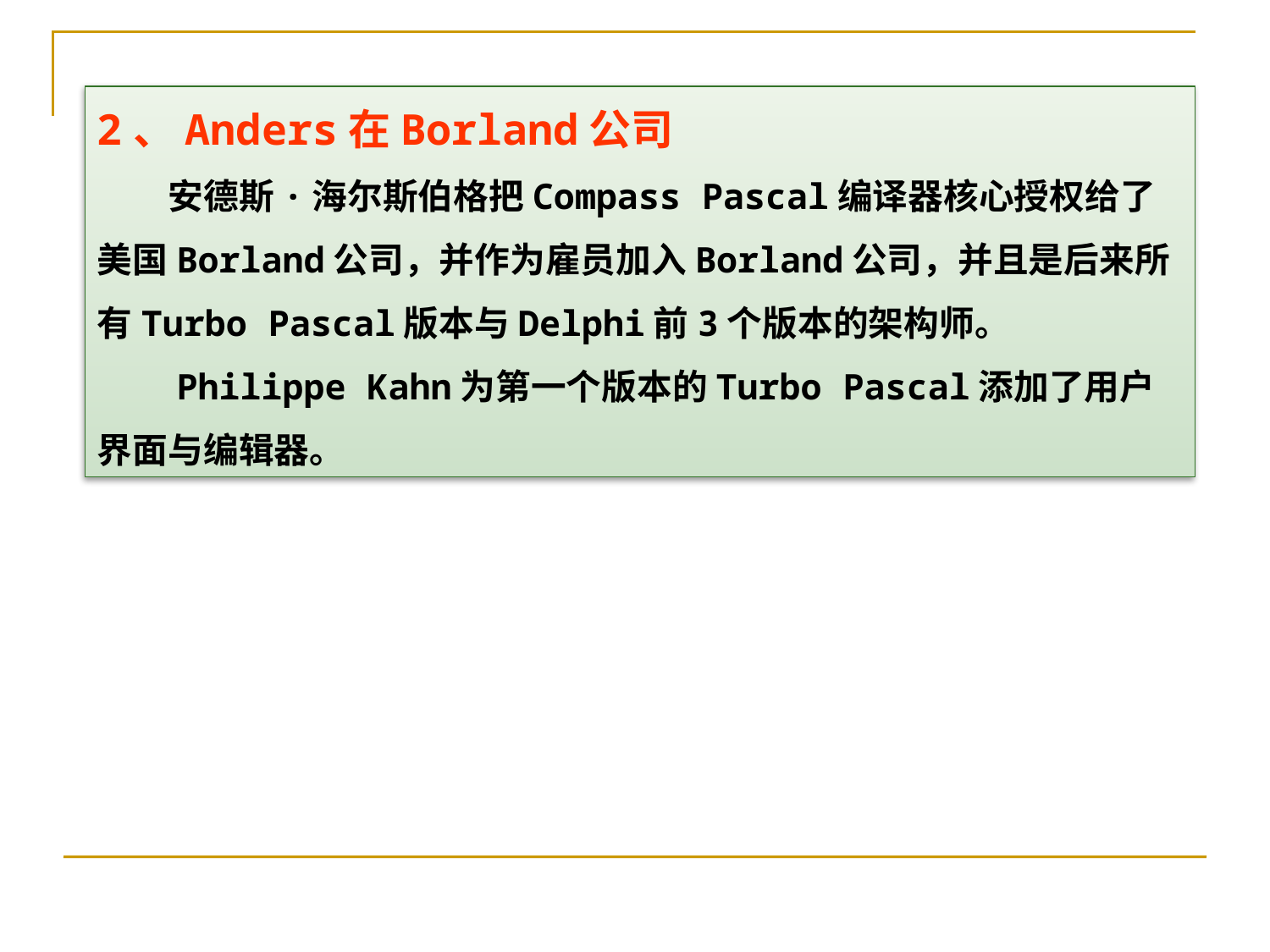

2、Anders在Borland公司
　　安德斯·海尔斯伯格把Compass Pascal编译器核心授权给了美国Borland公司，并作为雇员加入Borland公司，并且是后来所有Turbo Pascal版本与Delphi前3个版本的架构师。
　　Philippe Kahn为第一个版本的Turbo Pascal添加了用户界面与编辑器。